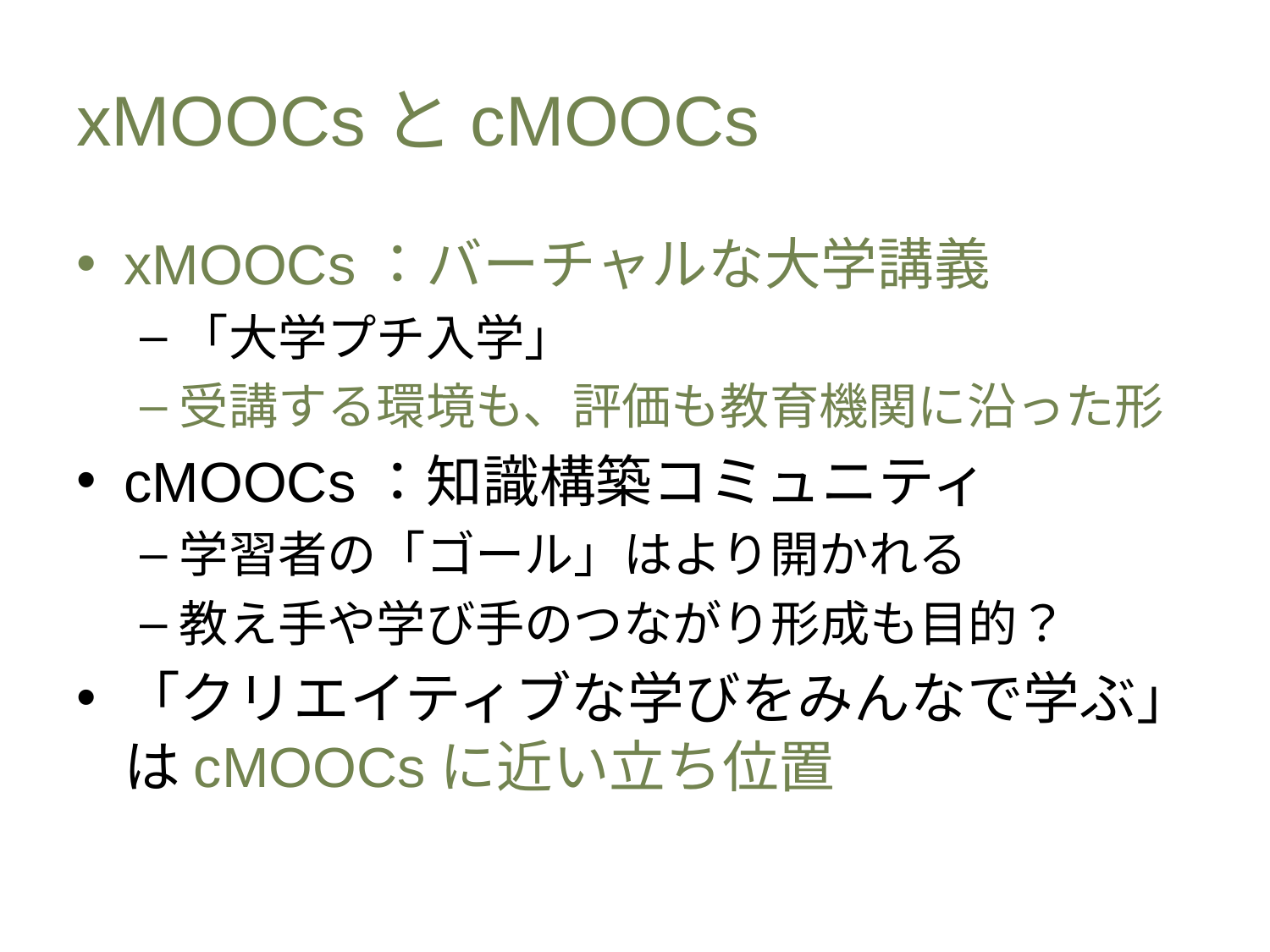

# xMOOCsとcMOOCs
xMOOCs：バーチャルな大学講義
「大学プチ入学」
受講する環境も、評価も教育機関に沿った形
cMOOCs：知識構築コミュニティ
学習者の「ゴール」はより開かれる
教え手や学び手のつながり形成も目的？
「クリエイティブな学びをみんなで学ぶ」はcMOOCsに近い立ち位置